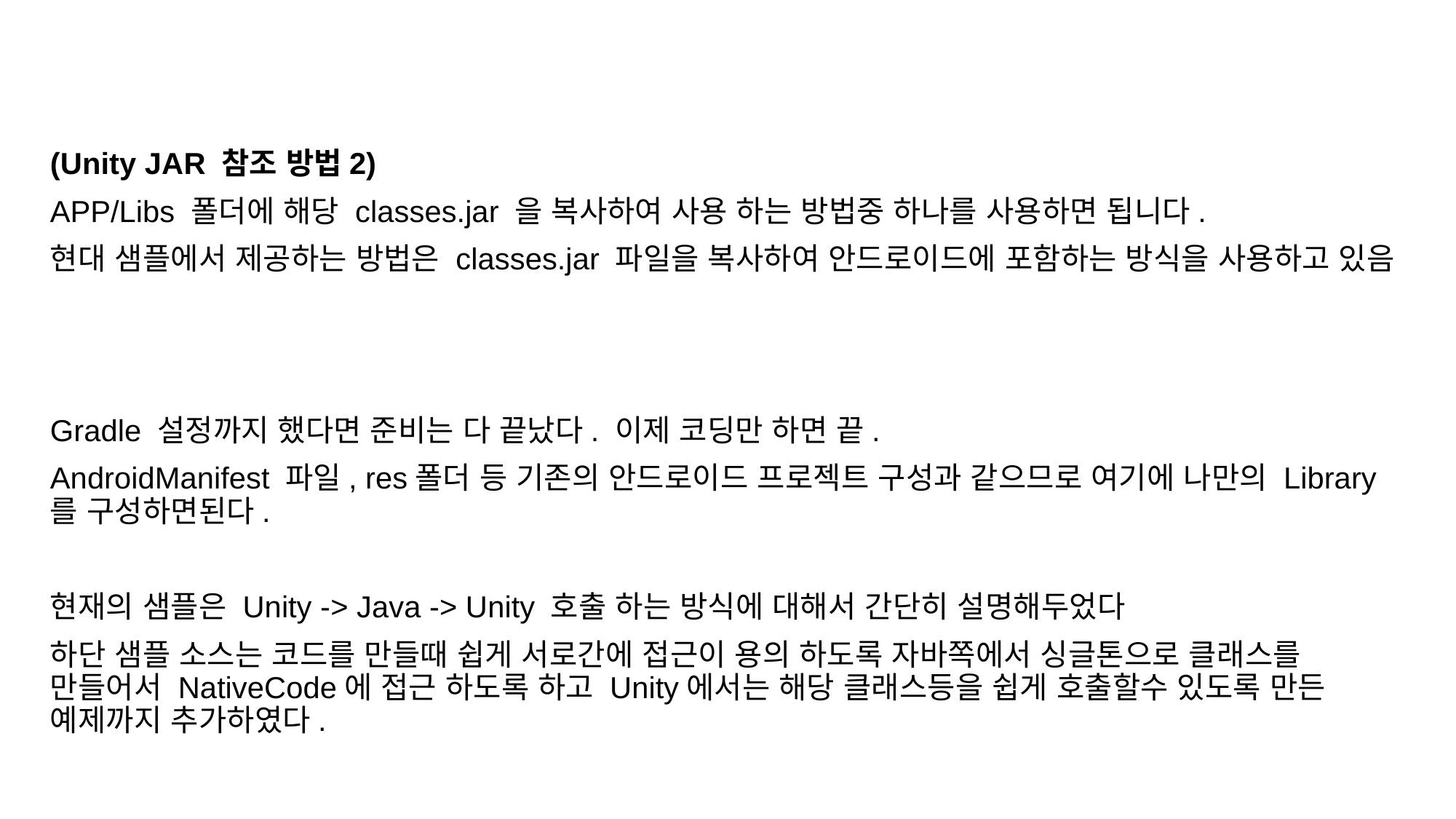

#
(Unity JAR 참조 방법2)
APP/Libs 폴더에 해당 classes.jar 을 복사하여 사용 하는 방법중 하나를 사용하면 됩니다.
현대 샘플에서 제공하는 방법은 classes.jar 파일을 복사하여 안드로이드에 포함하는 방식을 사용하고 있음
Gradle 설정까지 했다면 준비는 다 끝났다. 이제 코딩만 하면 끝.
AndroidManifest 파일, res폴더 등 기존의 안드로이드 프로젝트 구성과 같으므로 여기에 나만의 Library를 구성하면된다.

현재의 샘플은 Unity -> Java -> Unity 호출 하는 방식에 대해서 간단히 설명해두었다
하단 샘플 소스는 코드를 만들때 쉽게 서로간에 접근이 용의 하도록 자바쪽에서 싱글톤으로 클래스를 만들어서 NativeCode에 접근 하도록 하고 Unity에서는 해당 클래스등을 쉽게 호출할수 있도록 만든 예제까지 추가하였다.